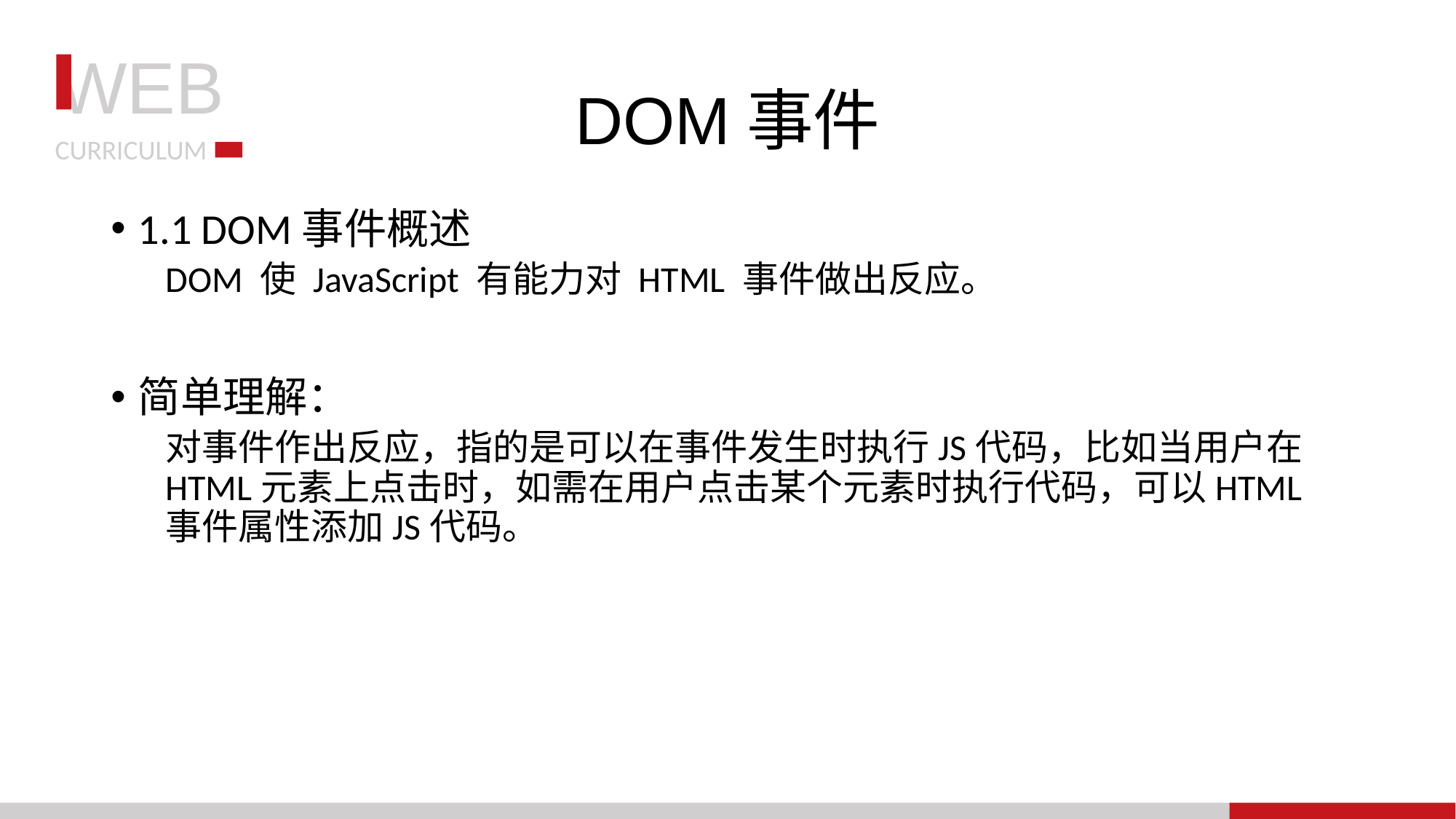

# DOM事件
1.1 DOM事件概述
DOM 使 JavaScript 有能力对 HTML 事件做出反应。

简单理解：
对事件作出反应，指的是可以在事件发生时执行JS代码，比如当用户在HTML元素上点击时，如需在用户点击某个元素时执行代码，可以HTML 事件属性添加JS代码。